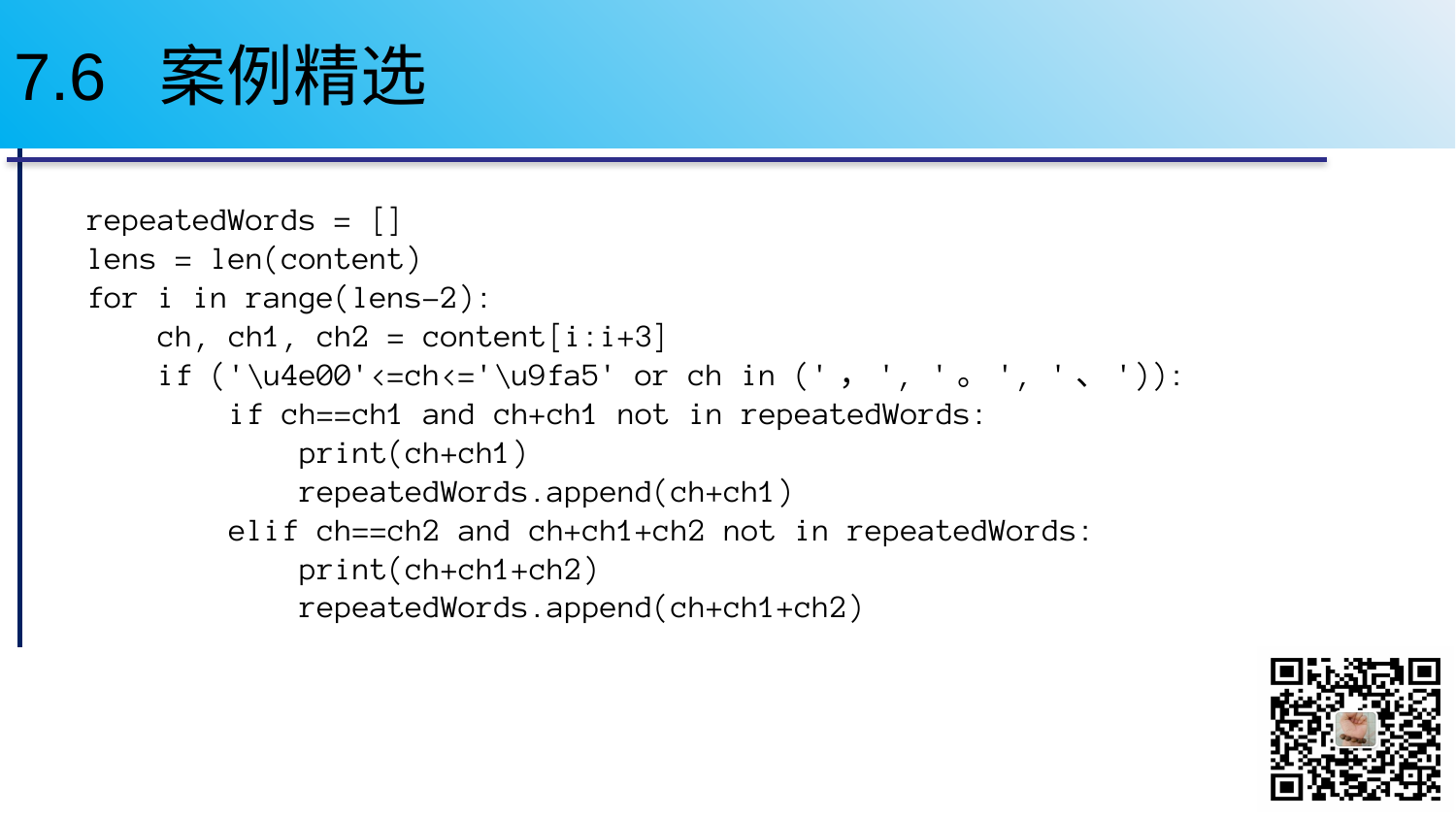

# 7.6  案例精选
repeatedWords = []
lens = len(content)
for i in range(lens-2):
    ch, ch1, ch2 = content[i:i+3]
    if ('\u4e00'<=ch<='\u9fa5' or ch in ('，', '。', '、')):
        if ch==ch1 and ch+ch1 not in repeatedWords:
            print(ch+ch1)
            repeatedWords.append(ch+ch1)
        elif ch==ch2 and ch+ch1+ch2 not in repeatedWords:
            print(ch+ch1+ch2)
            repeatedWords.append(ch+ch1+ch2)